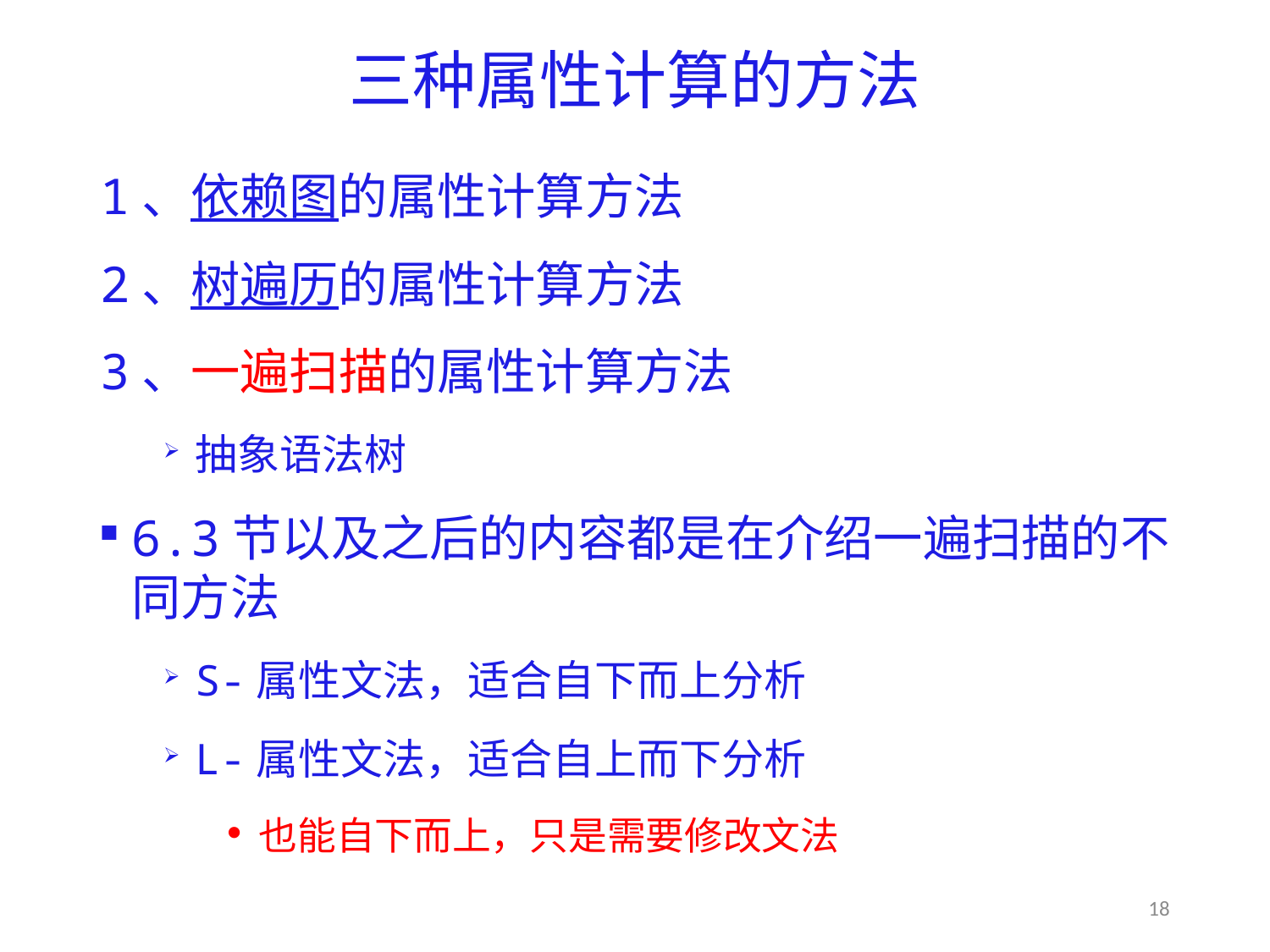

# 三种属性计算的方法
1、依赖图的属性计算方法
2、树遍历的属性计算方法
3、一遍扫描的属性计算方法
抽象语法树
6.3节以及之后的内容都是在介绍一遍扫描的不同方法
S-属性文法，适合自下而上分析
L-属性文法，适合自上而下分析
也能自下而上，只是需要修改文法
18